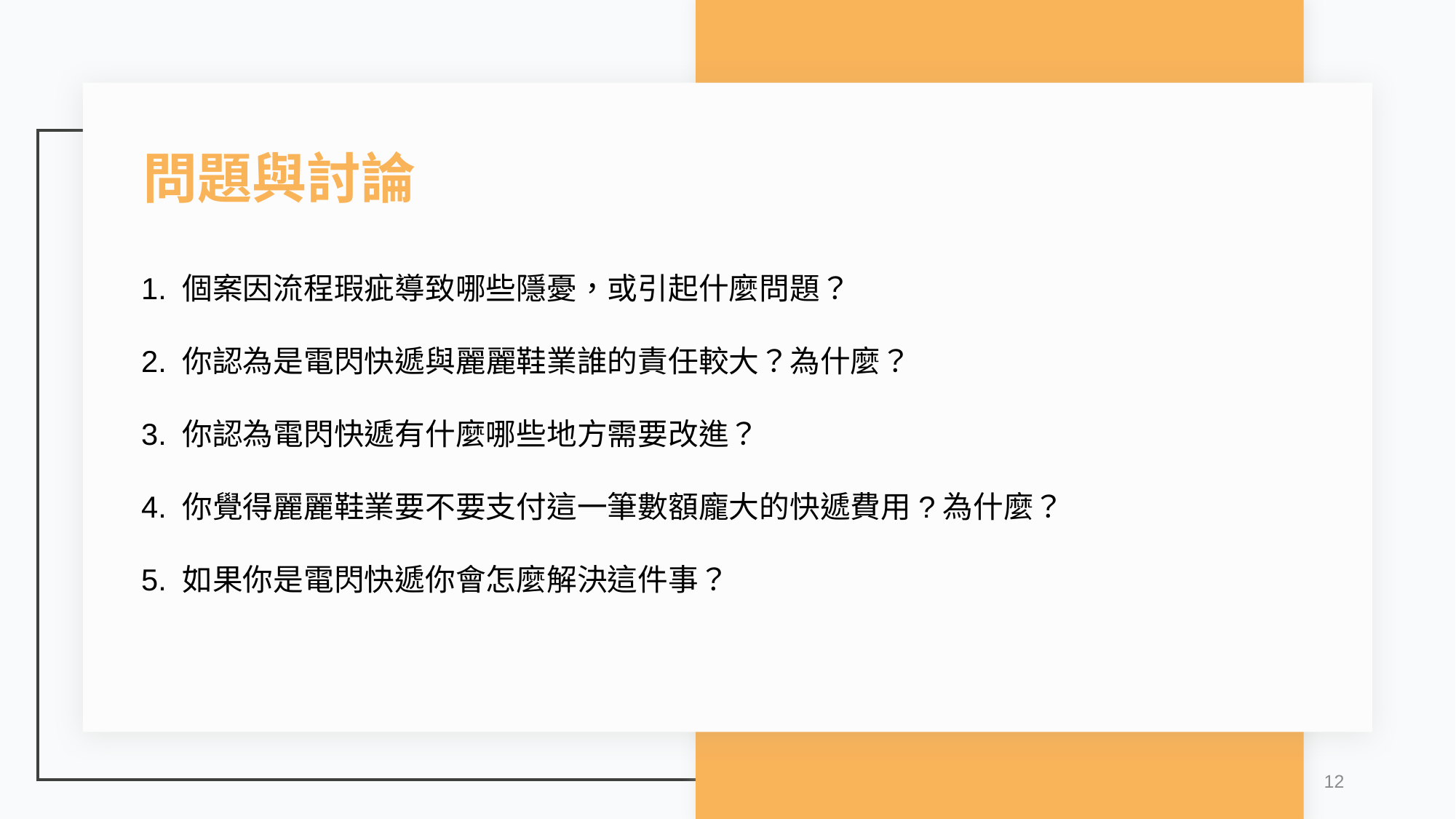

問題與討論
個案因流程瑕疵導致哪些隱憂，或引起什麼問題？

你認為是電閃快遞與麗麗鞋業誰的責任較大？為什麼？

你認為電閃快遞有什麼哪些地方需要改進？

你覺得麗麗鞋業要不要支付這一筆數額龐大的快遞費用?為什麼？

如果你是電閃快遞你會怎麼解決這件事？

12